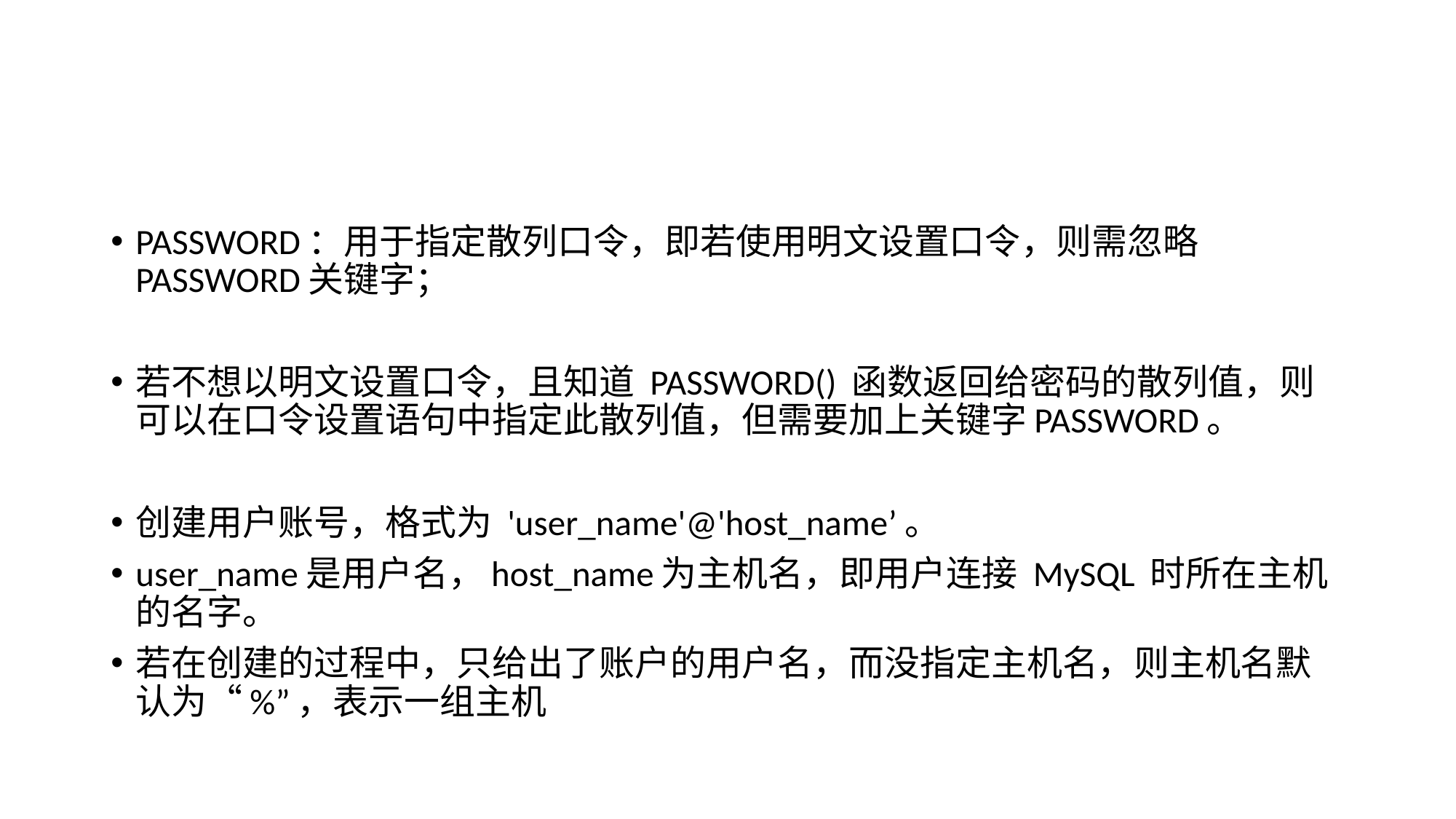

PASSWORD：用于指定散列口令，即若使用明文设置口令，则需忽略PASSWORD关键字；

若不想以明文设置口令，且知道 PASSWORD() 函数返回给密码的散列值，则可以在口令设置语句中指定此散列值，但需要加上关键字PASSWORD。

创建用户账号，格式为 'user_name'@'host_name’。
user_name是用户名，host_name为主机名，即用户连接 MySQL 时所在主机的名字。
若在创建的过程中，只给出了账户的用户名，而没指定主机名，则主机名默认为“%”，表示一组主机